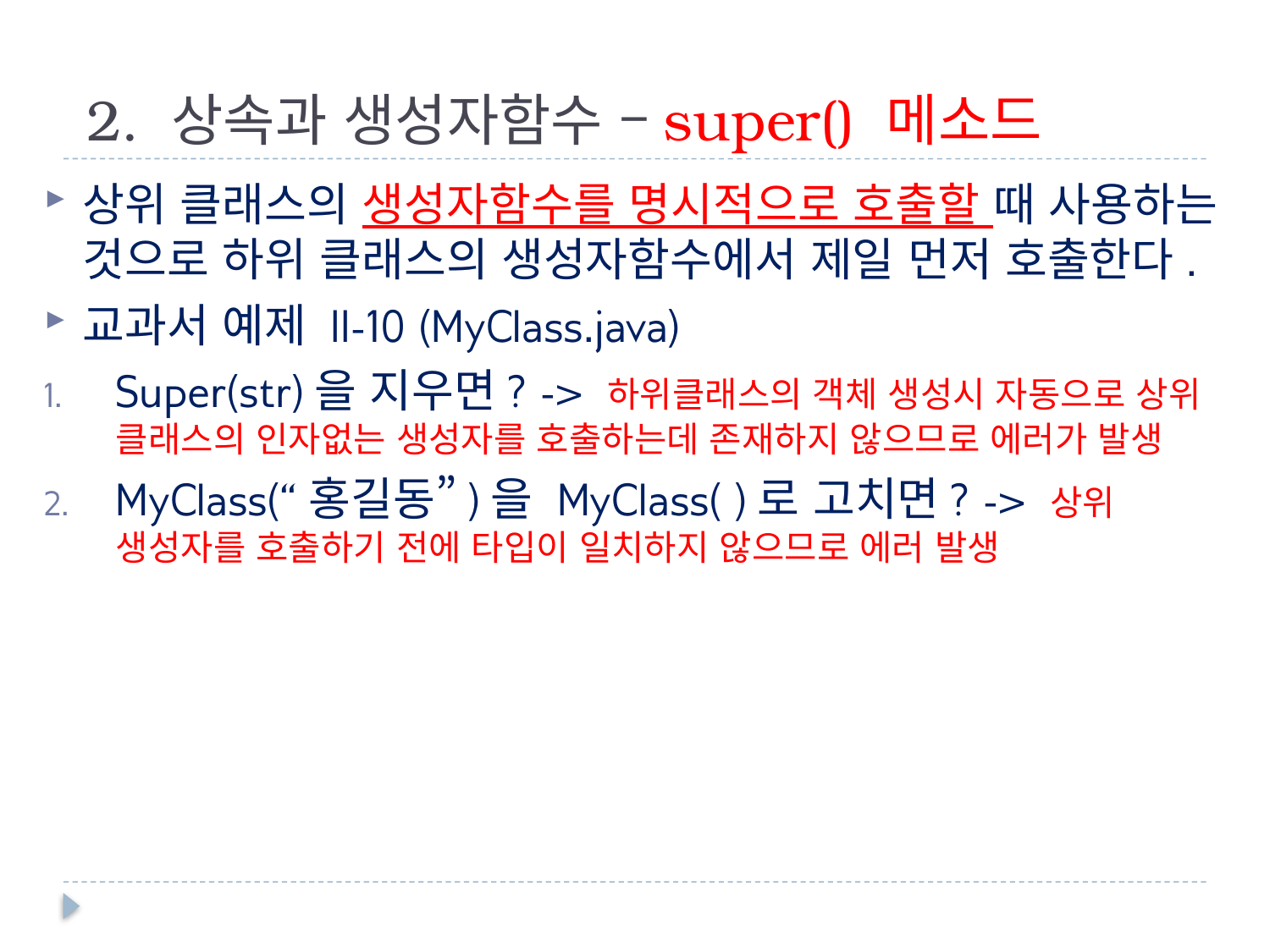

# 2. 상속과 생성자함수 –super() 메소드
상위 클래스의 생성자함수를 명시적으로 호출할 때 사용하는 것으로 하위 클래스의 생성자함수에서 제일 먼저 호출한다.
교과서 예제 II-10 (MyClass.java)
Super(str)을 지우면? -> 하위클래스의 객체 생성시 자동으로 상위 클래스의 인자없는 생성자를 호출하는데 존재하지 않으므로 에러가 발생
MyClass(“홍길동”)을 MyClass( )로 고치면? -> 상위 생성자를 호출하기 전에 타입이 일치하지 않으므로 에러 발생